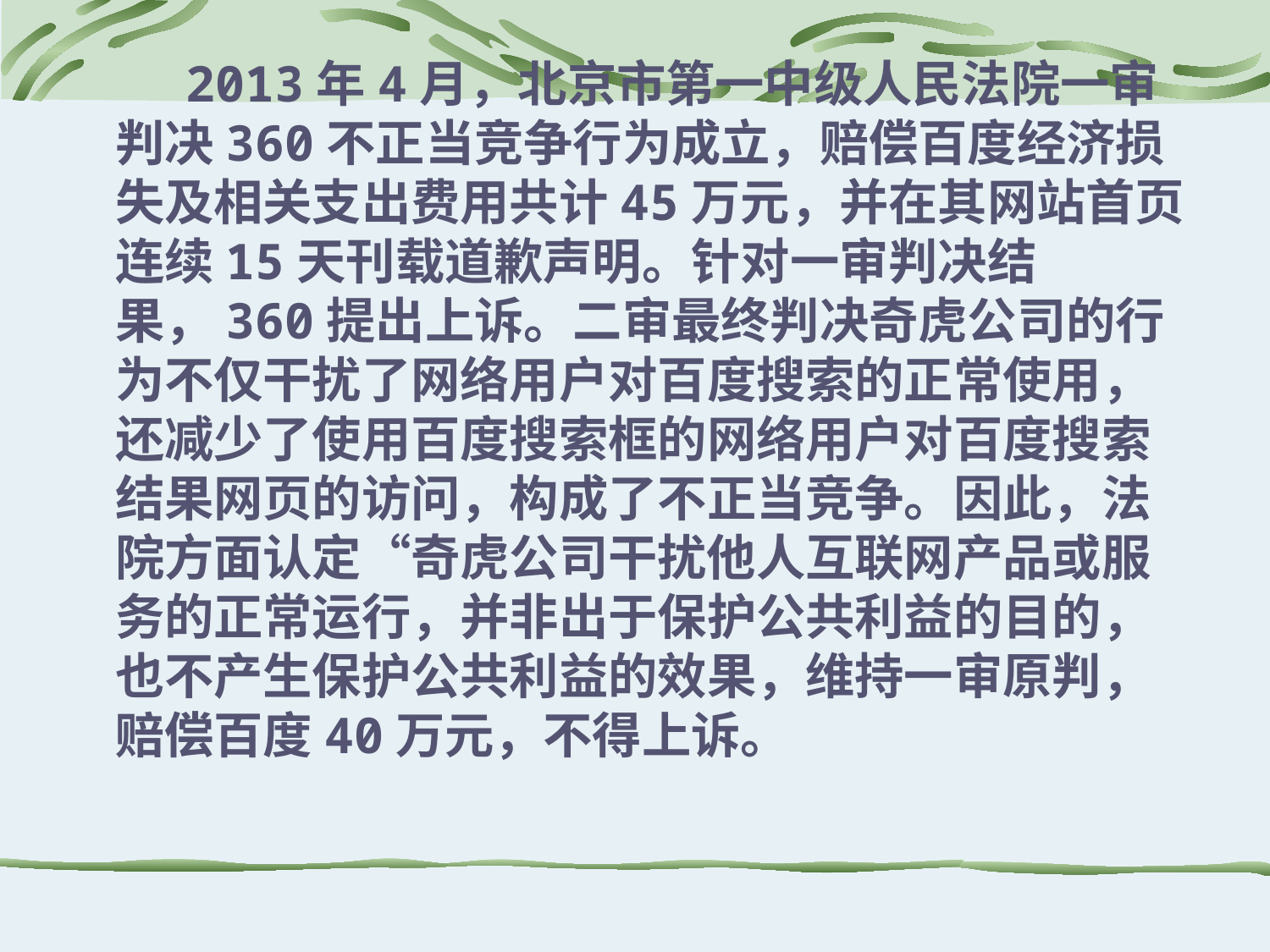

2013年4月，北京市第一中级人民法院一审判决360不正当竞争行为成立，赔偿百度经济损失及相关支出费用共计45万元，并在其网站首页连续15天刊载道歉声明。针对一审判决结果，360提出上诉。二审最终判决奇虎公司的行为不仅干扰了网络用户对百度搜索的正常使用，还减少了使用百度搜索框的网络用户对百度搜索结果网页的访问，构成了不正当竞争。因此，法院方面认定“奇虎公司干扰他人互联网产品或服务的正常运行，并非出于保护公共利益的目的，也不产生保护公共利益的效果，维持一审原判，赔偿百度40万元，不得上诉。

#